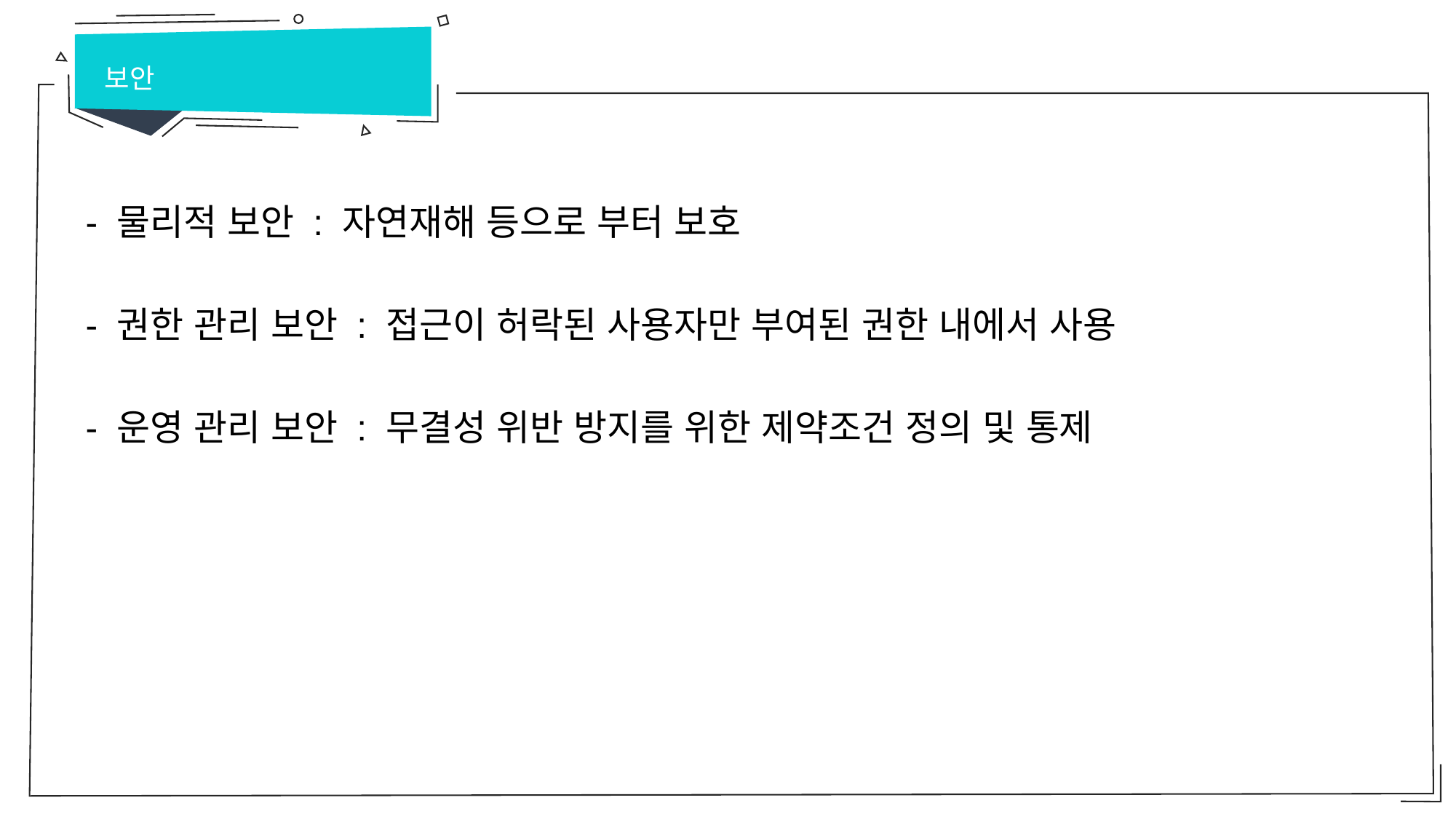

보안
  - 물리적 보안 : 자연재해 등으로 부터 보호
  - 권한 관리 보안 : 접근이 허락된 사용자만 부여된 권한 내에서 사용
  - 운영 관리 보안 : 무결성 위반 방지를 위한 제약조건 정의 및 통제